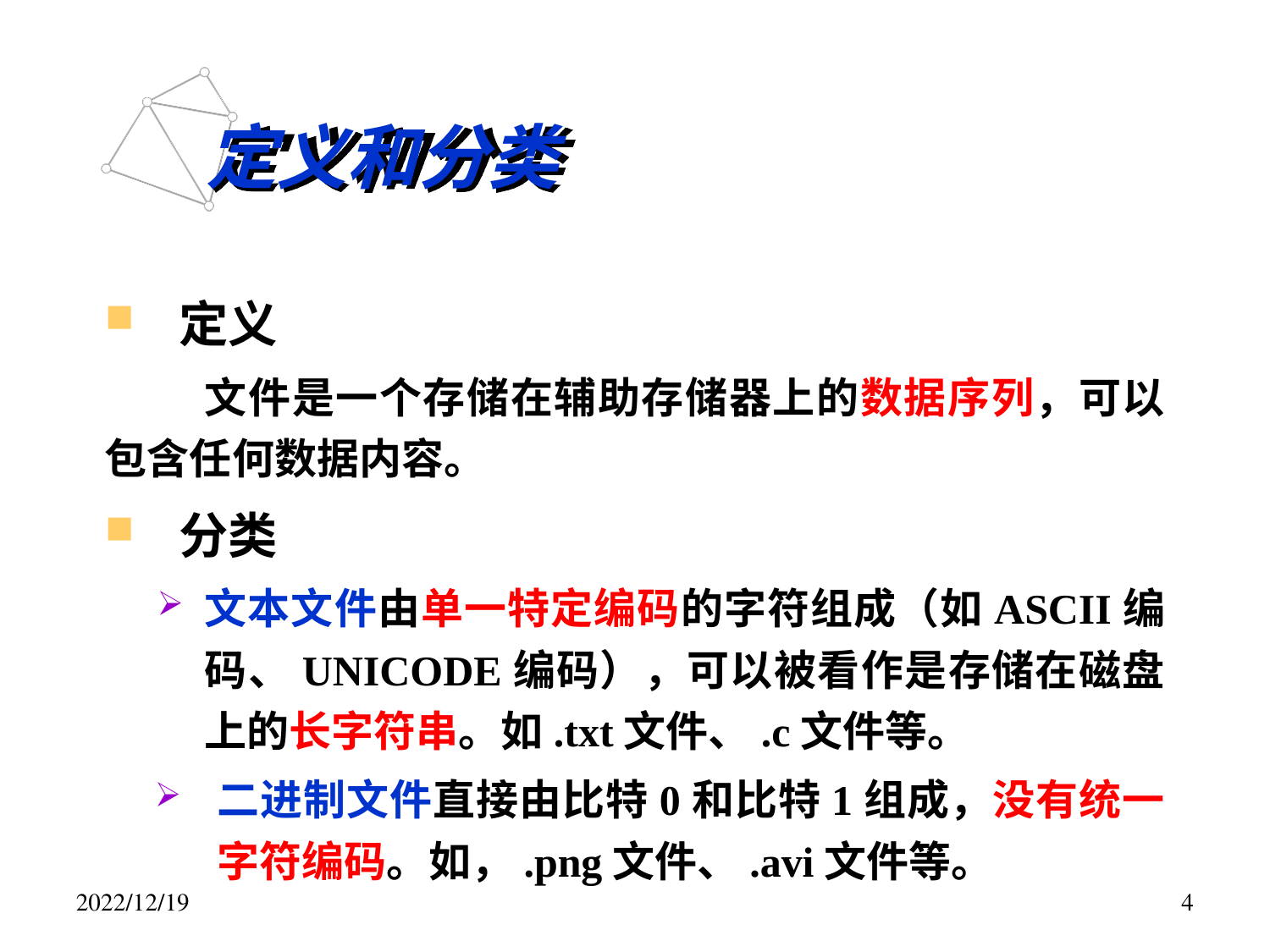

# 定义和分类
定义
文件是一个存储在辅助存储器上的数据序列，可以包含任何数据内容。
分类
文本文件由单一特定编码的字符组成（如ASCII编码、UNICODE编码），可以被看作是存储在磁盘上的长字符串。如.txt文件、.c文件等。
二进制文件直接由比特0和比特1组成，没有统一字符编码。如，.png文件、.avi文件等。